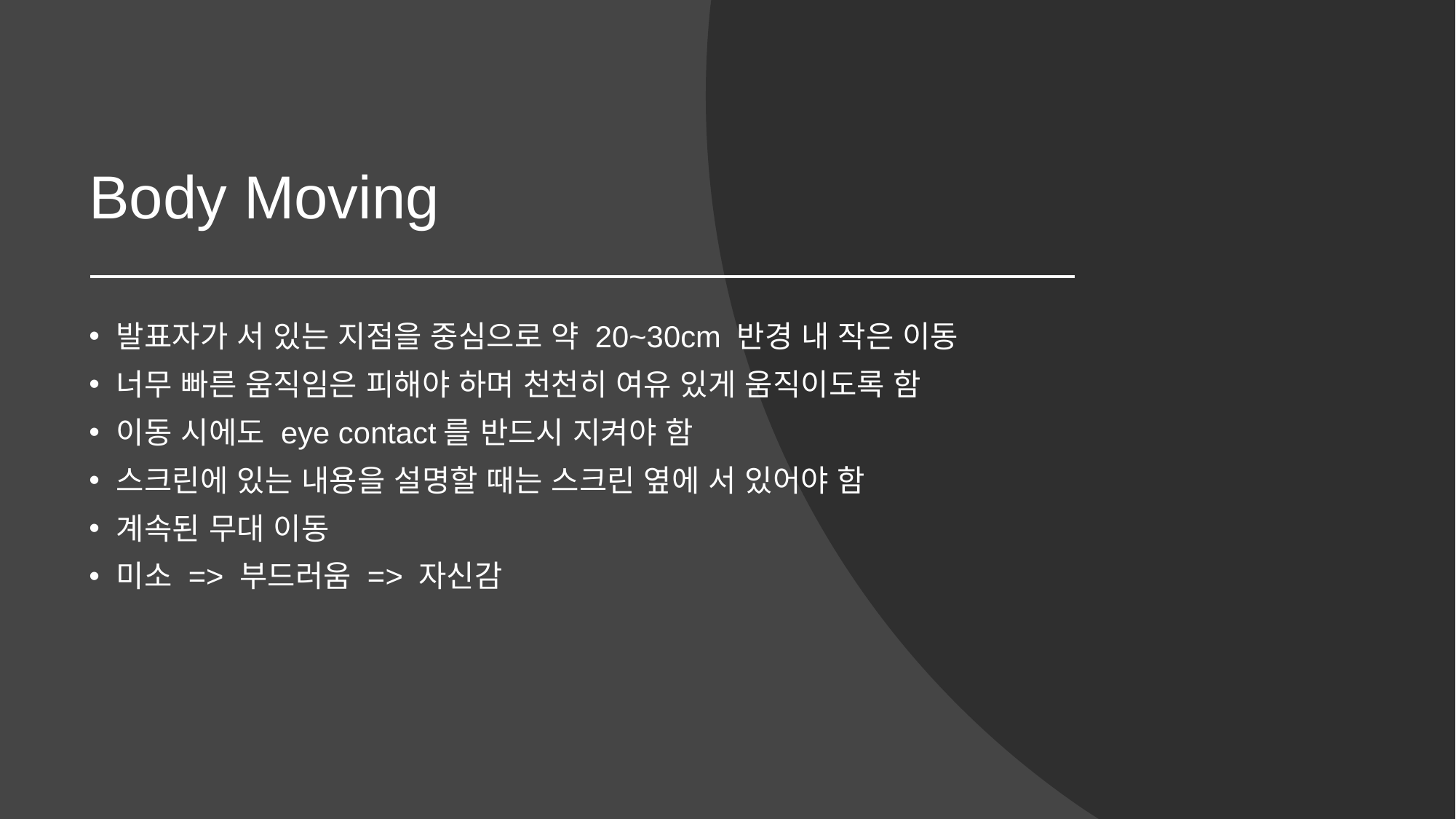

# Body Moving
발표자가 서 있는 지점을 중심으로 약 20~30cm 반경 내 작은 이동
너무 빠른 움직임은 피해야 하며 천천히 여유 있게 움직이도록 함
이동 시에도 eye contact를 반드시 지켜야 함
스크린에 있는 내용을 설명할 때는 스크린 옆에 서 있어야 함
계속된 무대 이동
미소 => 부드러움 => 자신감